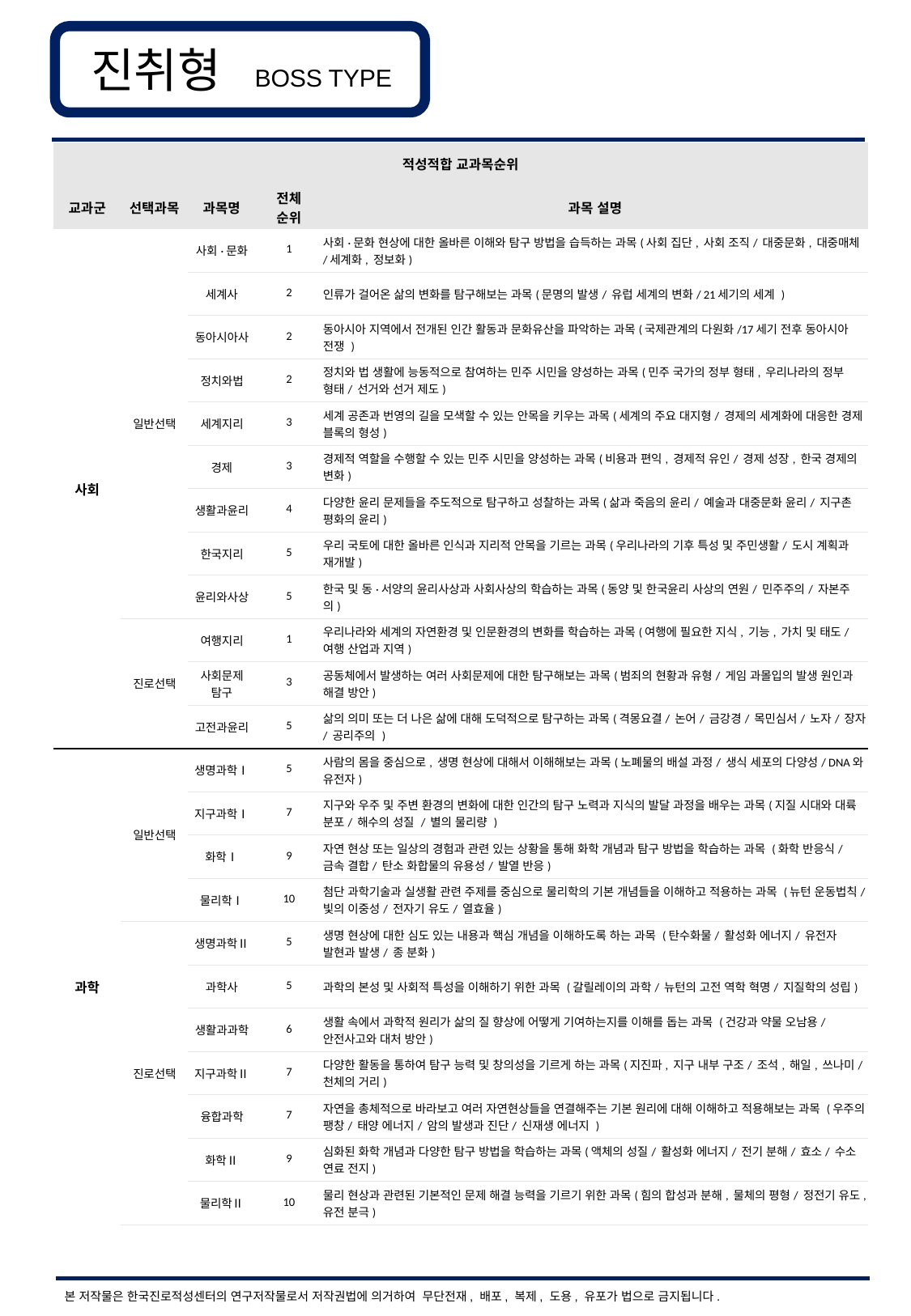

진취형
BOSS TYPE
| 적성적합 교과목순위 |  |  |  |  |
| --- | --- | --- | --- | --- |
| 교과군 | 선택과목 | 과목명 | 전체 순위 | 과목 설명 |
| 사회 | 일반선택 | 사회·문화 | 1 | 사회·문화 현상에 대한 올바른 이해와 탐구 방법을 습득하는 과목(사회 집단, 사회 조직/ 대중문화, 대중매체/세계화, 정보화) |
|  |  | 세계사 | 2 | 인류가 걸어온 삶의 변화를 탐구해보는 과목(문명의 발생/ 유럽 세계의 변화/ 21세기의 세계 ) |
|  |  | 동아시아사 | 2 | 동아시아 지역에서 전개된 인간 활동과 문화유산을 파악하는 과목(국제관계의 다원화/17세기 전후 동아시아 전쟁 ) |
|  |  | 정치와법 | 2 | 정치와 법 생활에 능동적으로 참여하는 민주 시민을 양성하는 과목(민주 국가의 정부 형태, 우리나라의 정부 형태/ 선거와 선거 제도) |
|  |  | 세계지리 | 3 | 세계 공존과 번영의 길을 모색할 수 있는 안목을 키우는 과목(세계의 주요 대지형/ 경제의 세계화에 대응한 경제 블록의 형성) |
|  |  | 경제 | 3 | 경제적 역할을 수행할 수 있는 민주 시민을 양성하는 과목(비용과 편익, 경제적 유인/ 경제 성장, 한국 경제의 변화) |
|  |  | 생활과윤리 | 4 | 다양한 윤리 문제들을 주도적으로 탐구하고 성찰하는 과목(삶과 죽음의 윤리/ 예술과 대중문화 윤리/ 지구촌 평화의 윤리) |
|  |  | 한국지리 | 5 | 우리 국토에 대한 올바른 인식과 지리적 안목을 기르는 과목(우리나라의 기후 특성 및 주민생활/ 도시 계획과 재개발) |
|  |  | 윤리와사상 | 5 | 한국 및 동·서양의 윤리사상과 사회사상의 학습하는 과목(동양 및 한국윤리 사상의 연원/ 민주주의/ 자본주의) |
|  | 진로선택 | 여행지리 | 1 | 우리나라와 세계의 자연환경 및 인문환경의 변화를 학습하는 과목(여행에 필요한 지식, 기능, 가치 및 태도/ 여행 산업과 지역) |
|  |  | 사회문제 탐구 | 3 | 공동체에서 발생하는 여러 사회문제에 대한 탐구해보는 과목(범죄의 현황과 유형/ 게임 과몰입의 발생 원인과 해결 방안) |
|  |  | 고전과윤리 | 5 | 삶의 의미 또는 더 나은 삶에 대해 도덕적으로 탐구하는 과목(격몽요결/ 논어/ 금강경/ 목민심서/ 노자/ 장자/ 공리주의 ) |
| 과학 | 일반선택 | 생명과학Ⅰ | 5 | 사람의 몸을 중심으로, 생명 현상에 대해서 이해해보는 과목(노폐물의 배설 과정/ 생식 세포의 다양성/ DNA와 유전자) |
|  |  | 지구과학Ⅰ | 7 | 지구와 우주 및 주변 환경의 변화에 대한 인간의 탐구 노력과 지식의 발달 과정을 배우는 과목(지질 시대와 대륙 분포/ 해수의 성질 / 별의 물리량 ) |
|  |  | 화학Ⅰ | 9 | 자연 현상 또는 일상의 경험과 관련 있는 상황을 통해 화학 개념과 탐구 방법을 학습하는 과목 (화학 반응식/ 금속 결합/ 탄소 화합물의 유용성/ 발열 반응) |
|  |  | 물리학Ⅰ | 10 | 첨단 과학기술과 실생활 관련 주제를 중심으로 물리학의 기본 개념들을 이해하고 적용하는 과목 (뉴턴 운동법칙/ 빛의 이중성/ 전자기 유도/ 열효율) |
|  | 진로선택 | 생명과학Ⅱ | 5 | 생명 현상에 대한 심도 있는 내용과 핵심 개념을 이해하도록 하는 과목 (탄수화물/ 활성화 에너지/ 유전자 발현과 발생/ 종 분화) |
|  |  | 과학사 | 5 | 과학의 본성 및 사회적 특성을 이해하기 위한 과목 (갈릴레이의 과학/ 뉴턴의 고전 역학 혁명/ 지질학의 성립) |
|  |  | 생활과과학 | 6 | 생활 속에서 과학적 원리가 삶의 질 향상에 어떻게 기여하는지를 이해를 돕는 과목 (건강과 약물 오남용/ 안전사고와 대처 방안) |
|  |  | 지구과학Ⅱ | 7 | 다양한 활동을 통하여 탐구 능력 및 창의성을 기르게 하는 과목(지진파, 지구 내부 구조/ 조석, 해일, 쓰나미/ 천체의 거리) |
|  |  | 융합과학 | 7 | 자연을 총체적으로 바라보고 여러 자연현상들을 연결해주는 기본 원리에 대해 이해하고 적용해보는 과목 (우주의 팽창/ 태양 에너지/ 암의 발생과 진단/ 신재생 에너지 ) |
|  |  | 화학Ⅱ | 9 | 심화된 화학 개념과 다양한 탐구 방법을 학습하는 과목(액체의 성질/ 활성화 에너지/ 전기 분해/ 효소/ 수소 연료 전지) |
|  |  | 물리학Ⅱ | 10 | 물리 현상과 관련된 기본적인 문제 해결 능력을 기르기 위한 과목(힘의 합성과 분해, 물체의 평형/ 정전기 유도, 유전 분극) |
본 저작물은 한국진로적성센터의 연구저작물로서 저작권법에 의거하여  무단전재, 배포, 복제, 도용, 유포가 법으로 금지됩니다.